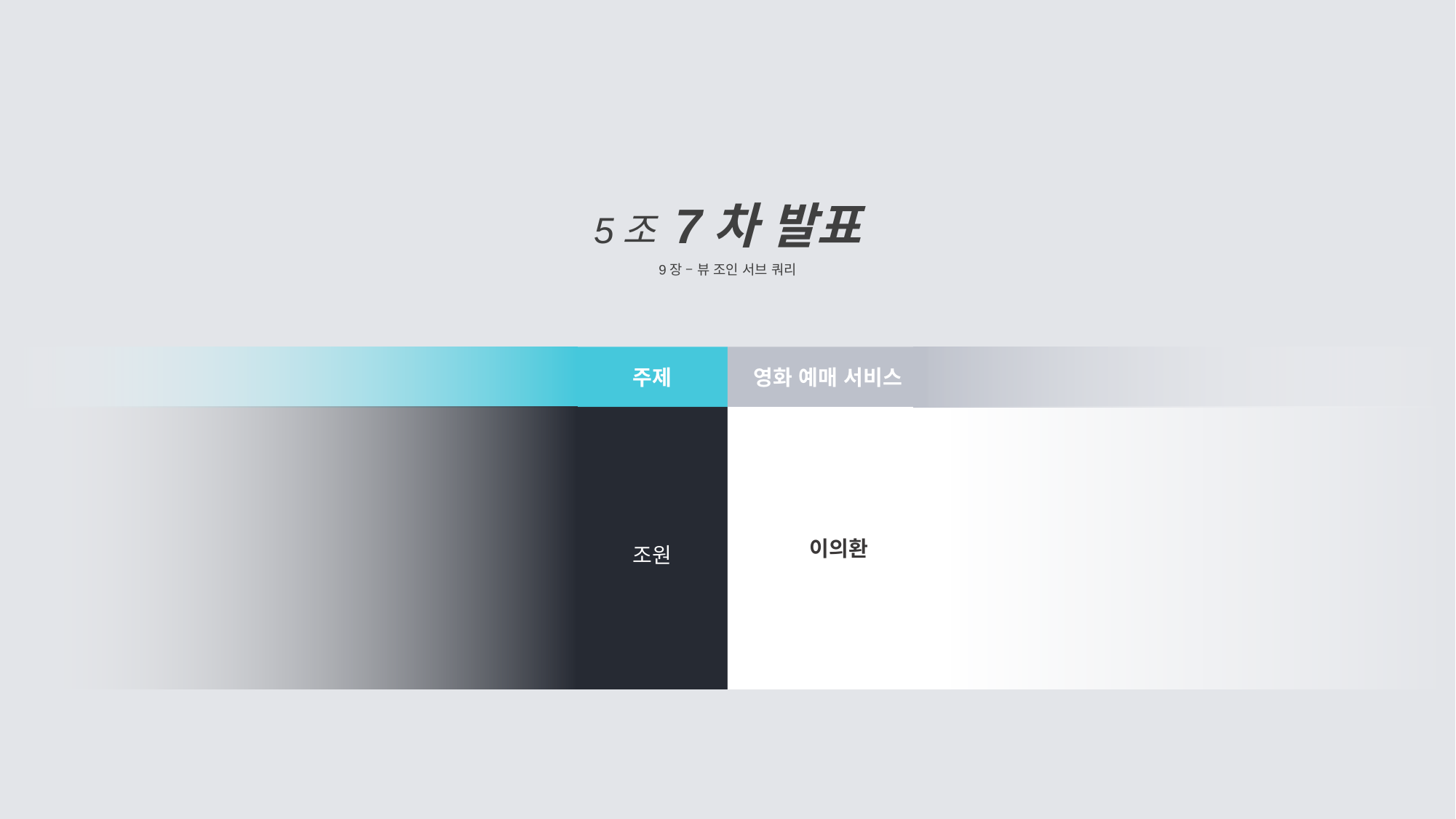

5조 7차 발표
9장 – 뷰 조인 서브 쿼리

주제
영화 예매 서비스

조원
이의환